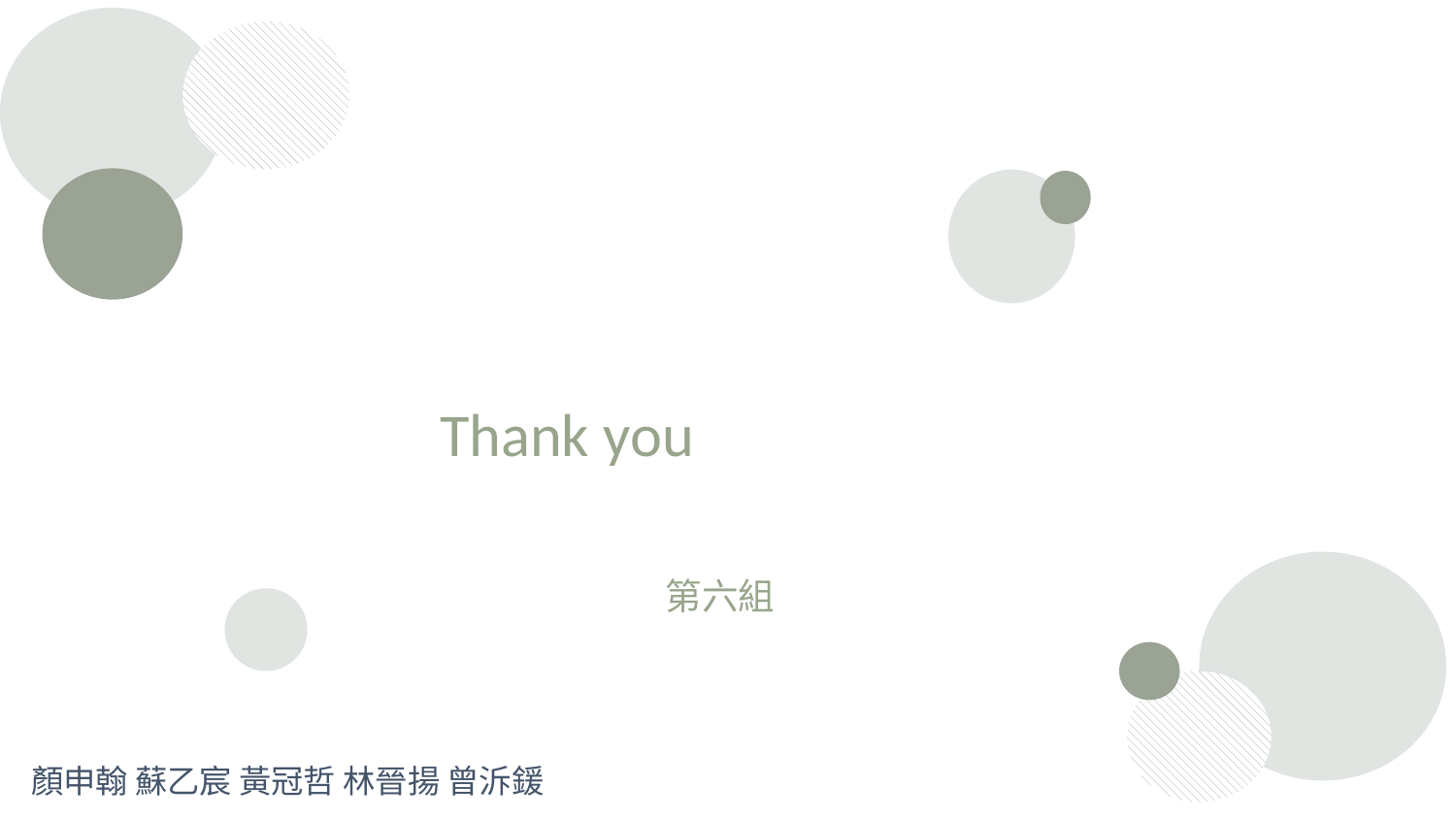

Thank you

第六組

顏申翰 蘇乙宸 黃冠哲 林晉揚 曾泝鍰